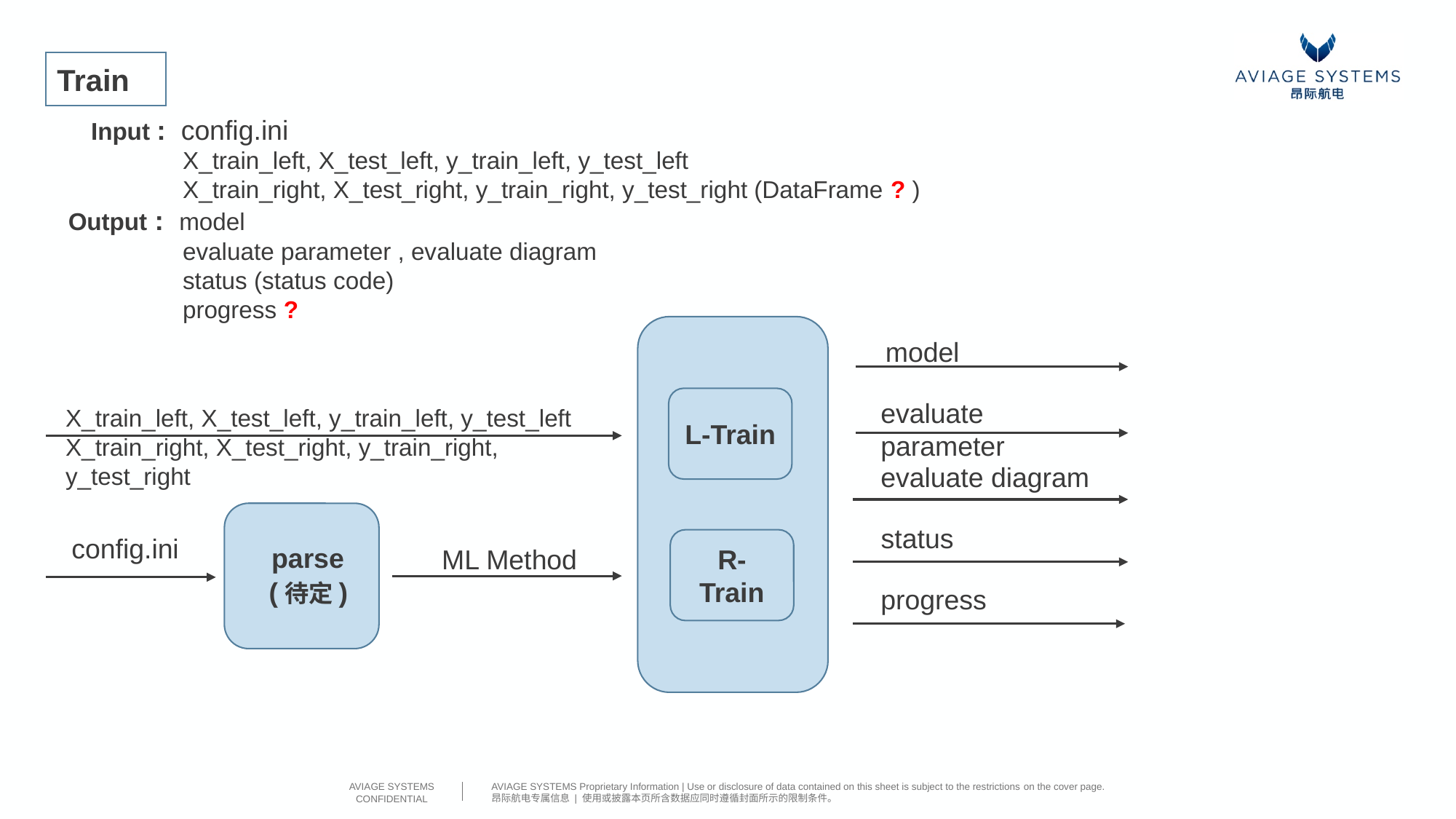

Train
   Input :  config.ini
                 X_train_left, X_test_left, y_train_left, y_test_left
                 X_train_right, X_test_right, y_train_right, y_test_right (DataFrame ? )
Output :  model
                 evaluate parameter , evaluate diagram
                 status (status code)
                 progress ?

 model
L-Train
evaluate parameter
X_train_left, X_test_left, y_train_left, y_test_left
X_train_right, X_test_right, y_train_right, y_test_right
evaluate diagram

status
config.ini
 parse
 (待定)
R-Train
ML Method
progress